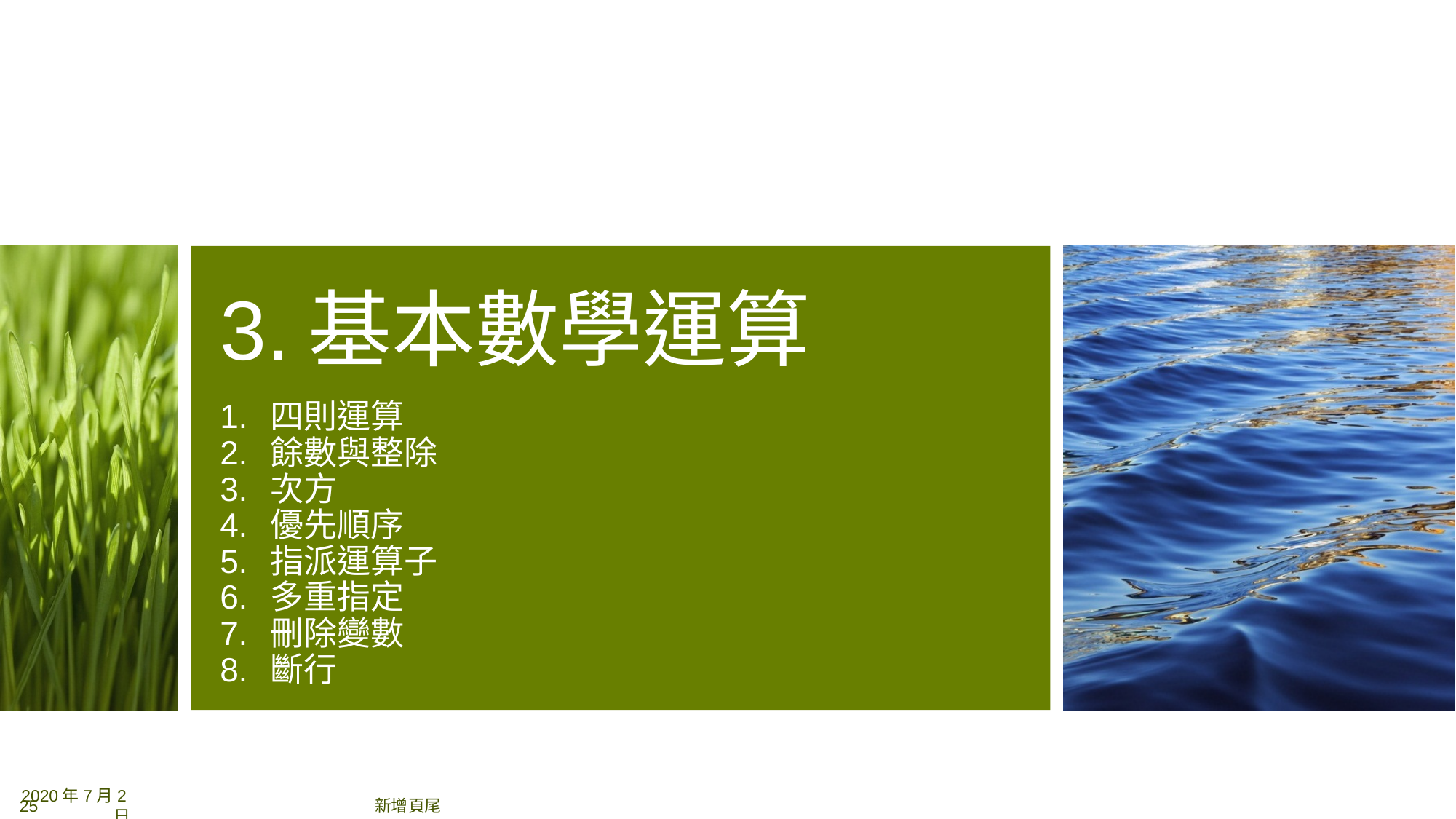

# 3.基本數學運算
四則運算
餘數與整除
次方
優先順序
指派運算子
多重指定
刪除變數
斷行
25
2020年7月2日
新增頁尾